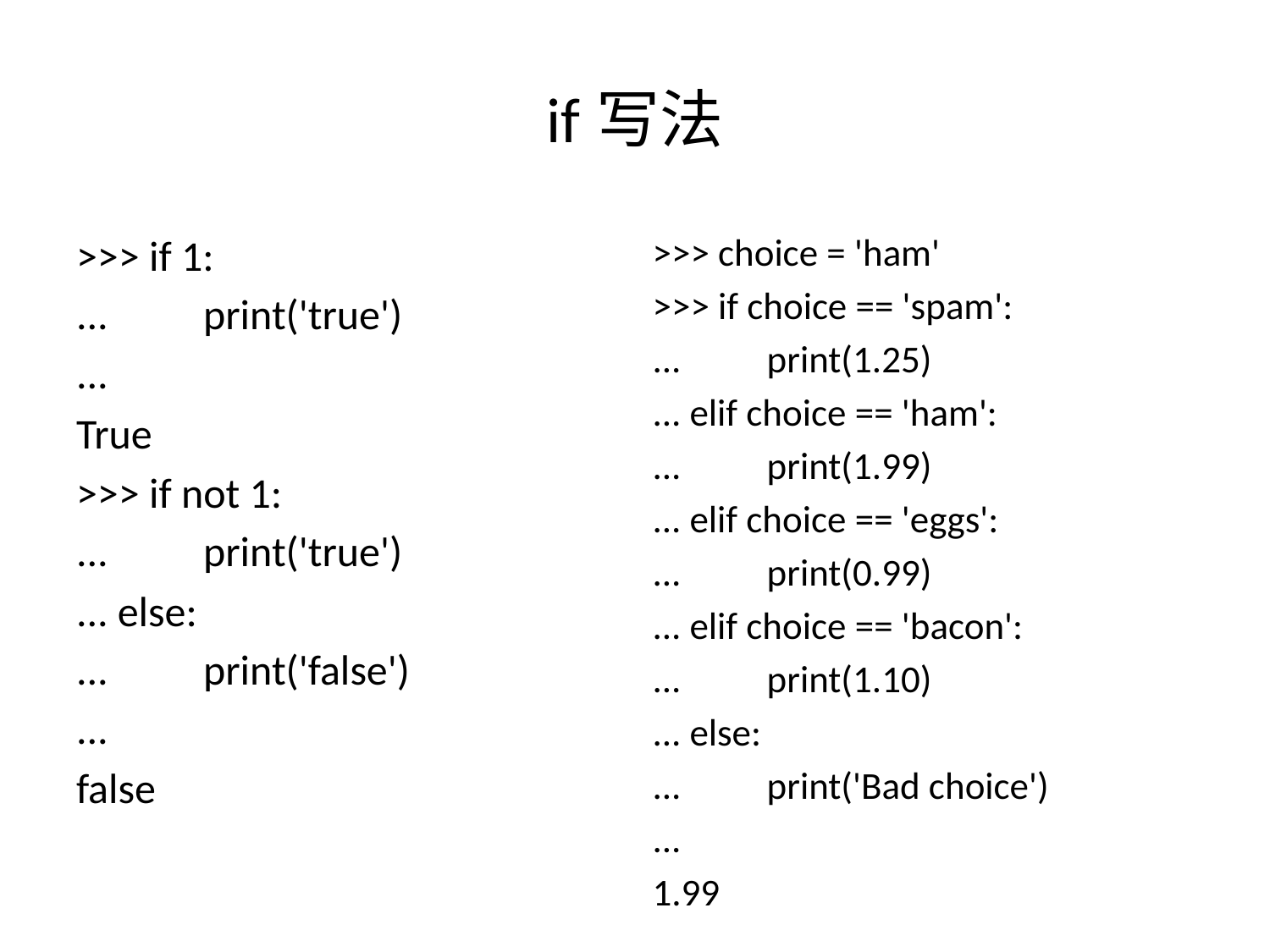

# if写法
>>> if 1:
...	print('true')
...
True
>>> if not 1:
...	print('true')
... else:
...	print('false')
...
false
>>> choice = 'ham'
>>> if choice == 'spam':
... 	print(1.25)
... elif choice == 'ham':
... 	print(1.99)
... elif choice == 'eggs':
... 	print(0.99)
... elif choice == 'bacon':
... 	print(1.10)
... else:
... 	print('Bad choice')
...
1.99